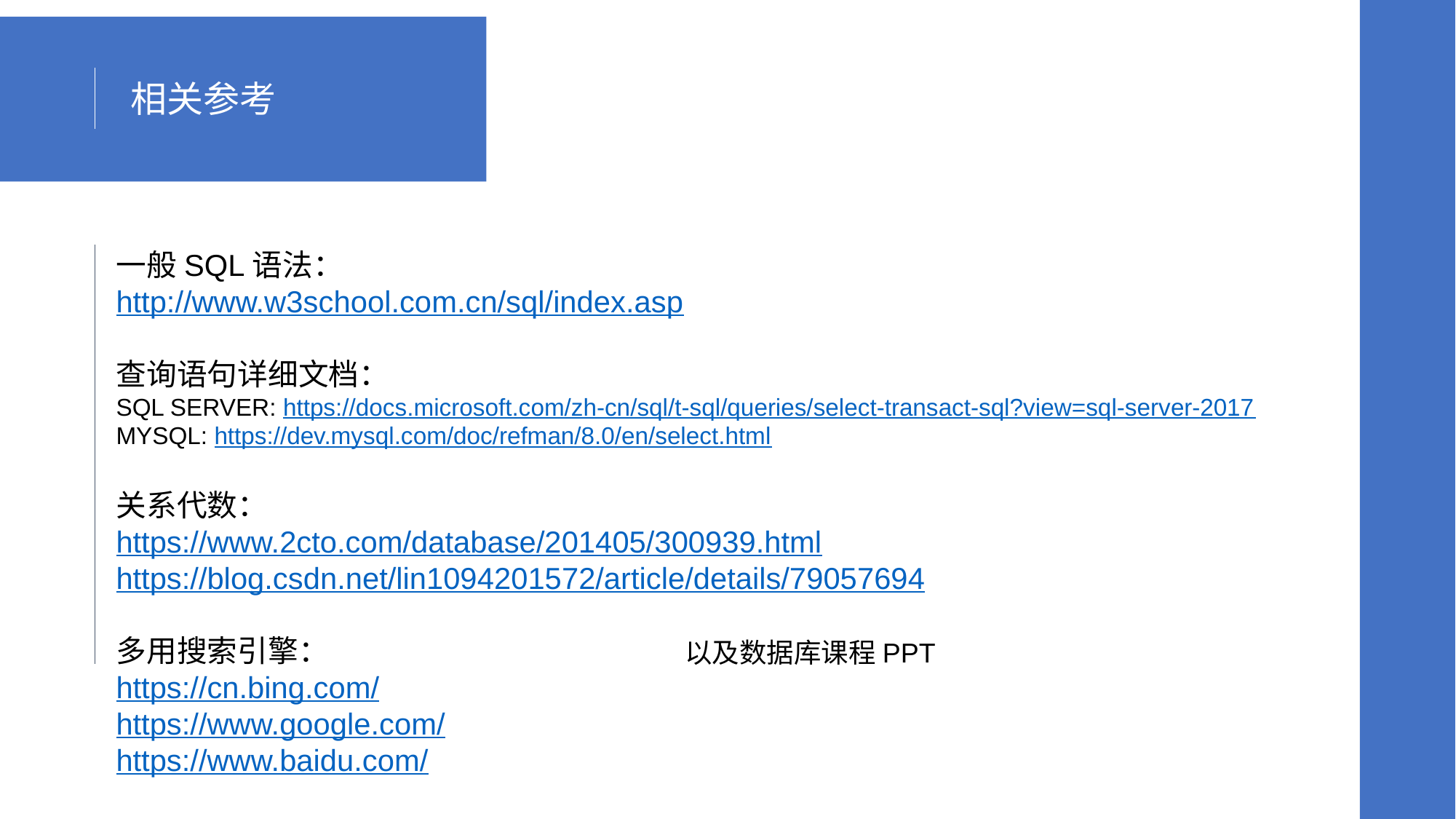

相关参考
一般SQL语法：
http://www.w3school.com.cn/sql/index.asp

查询语句详细文档：
SQL SERVER: https://docs.microsoft.com/zh-cn/sql/t-sql/queries/select-transact-sql?view=sql-server-2017
MYSQL: https://dev.mysql.com/doc/refman/8.0/en/select.html

关系代数：
https://www.2cto.com/database/201405/300939.html
https://blog.csdn.net/lin1094201572/article/details/79057694

多用搜索引擎：
https://cn.bing.com/
https://www.google.com/
https://www.baidu.com/

以及数据库课程PPT